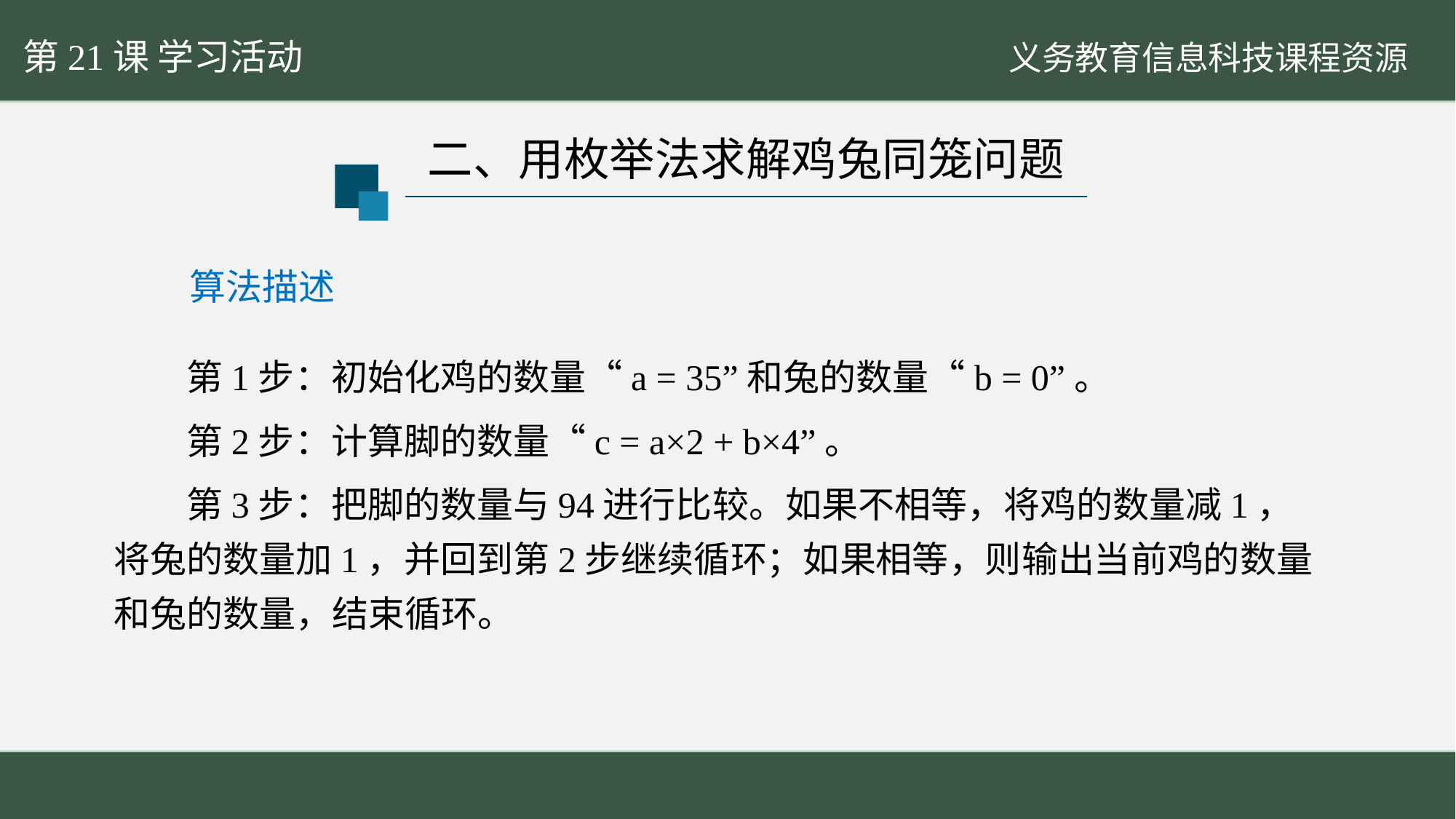

第21课 学习活动
二、用枚举法求解鸡兔同笼问题

算法描述
　　第1步：初始化鸡的数量“a = 35”和兔的数量“b = 0”。
　　第2步：计算脚的数量“c = a×2 + b×4”。
　　第3步：把脚的数量与94进行比较。如果不相等，将鸡的数量减1，将兔的数量加1，并回到第2步继续循环；如果相等，则输出当前鸡的数量和兔的数量，结束循环。